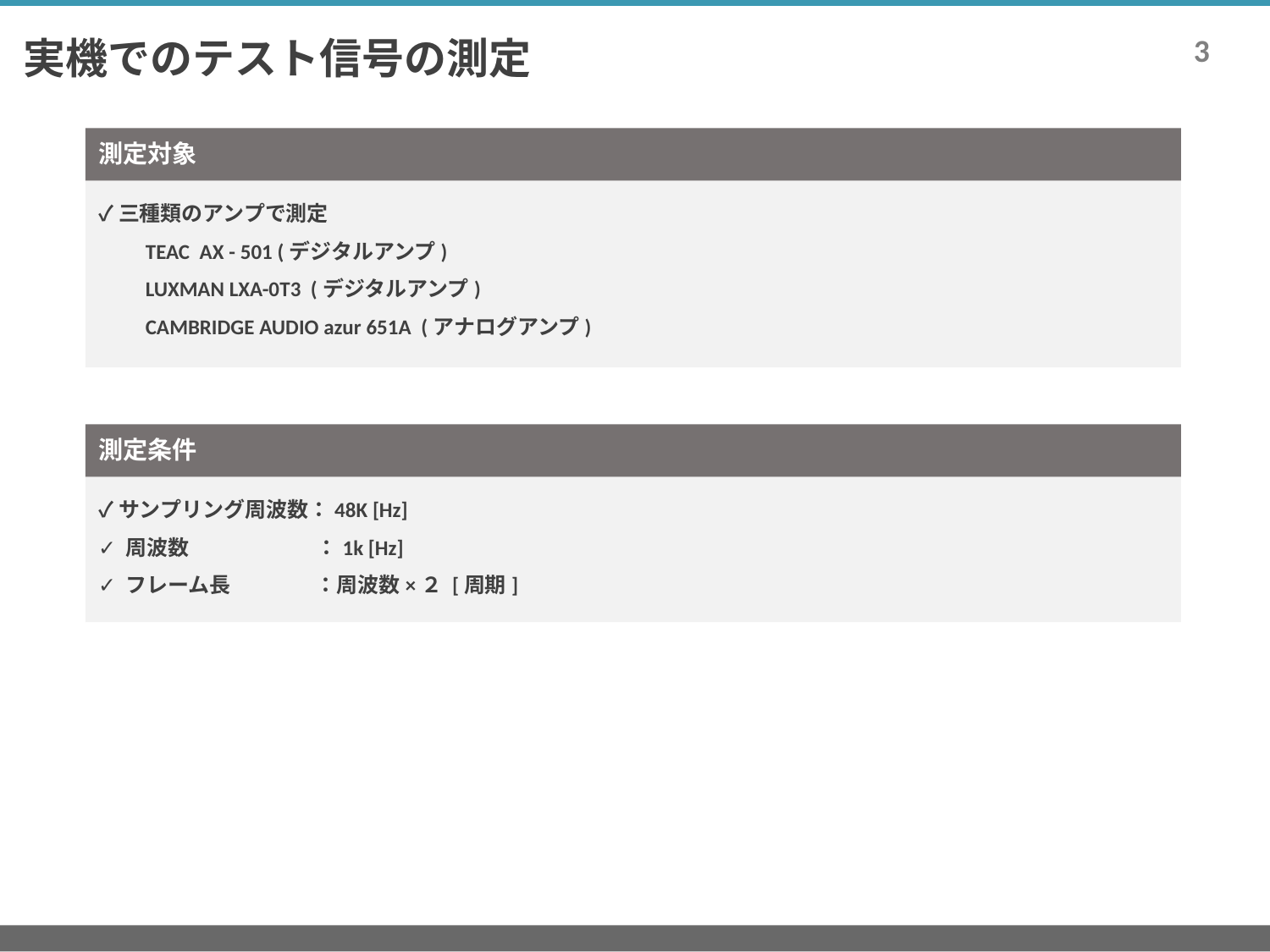

# 実機でのテスト信号の測定
3
測定対象
✓三種類のアンプで測定
　　TEAC  AX - 501 (デジタルアンプ)
　　LUXMAN LXA-0T3  (デジタルアンプ)
　　CAMBRIDGE AUDIO azur 651A  (アナログアンプ)
測定条件
✓サンプリング周波数：48K [Hz]
✓ 周波数　　　　　　：1k [Hz]
✓ フレーム長　　　　：周波数×２ [周期]